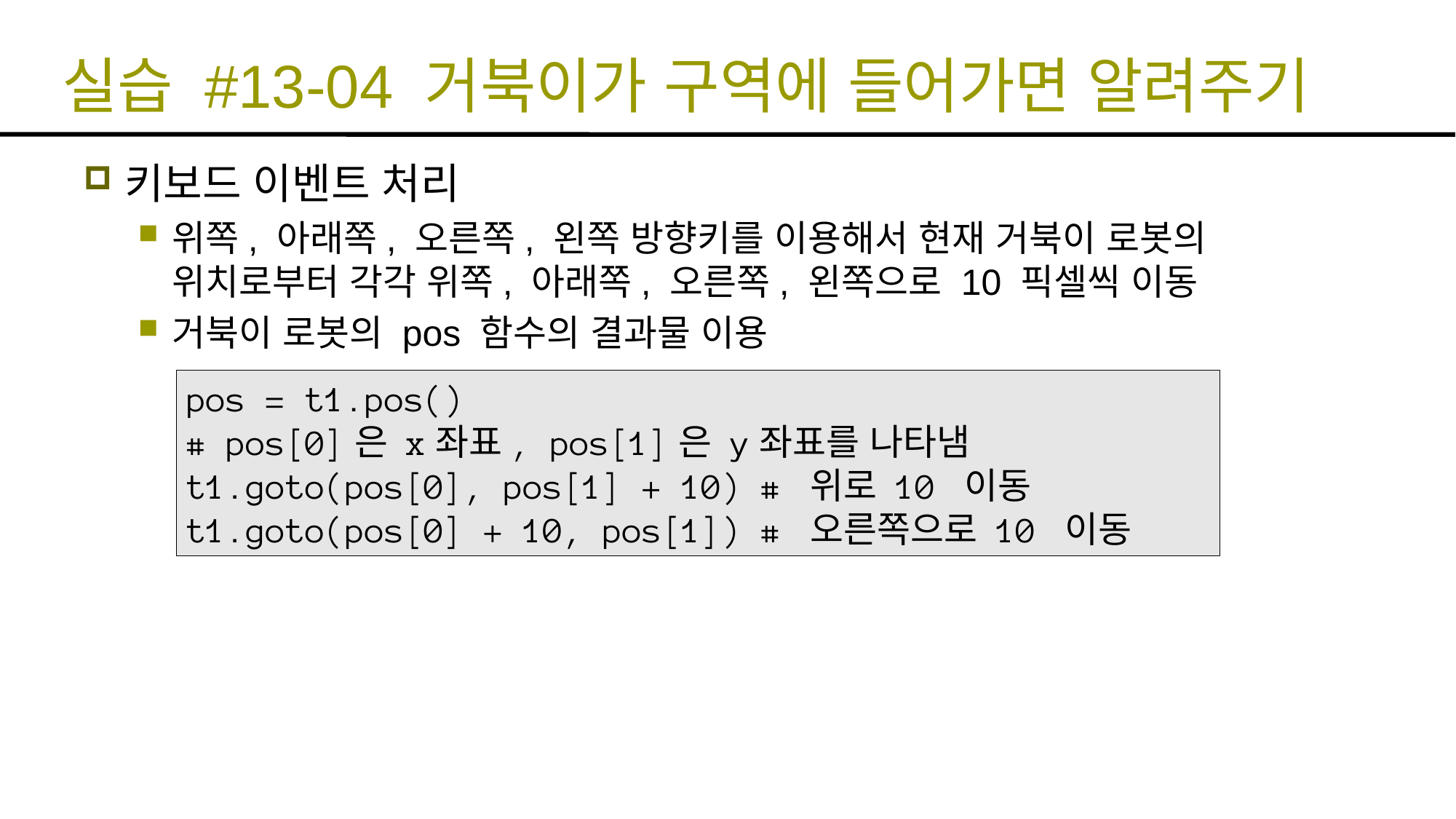

# 실습 #13-04 거북이가 구역에 들어가면 알려주기
키보드 이벤트 처리
위쪽, 아래쪽, 오른쪽, 왼쪽 방향키를 이용해서 현재 거북이 로봇의 위치로부터 각각 위쪽, 아래쪽, 오른쪽, 왼쪽으로 10 픽셀씩 이동
거북이 로봇의 pos 함수의 결과물 이용
pos = t1.pos()
# pos[0]은 x좌표, pos[1]은 y좌표를 나타냄
t1.goto(pos[0], pos[1] + 10) # 위로 10 이동
t1.goto(pos[0] + 10, pos[1]) # 오른쪽으로 10 이동